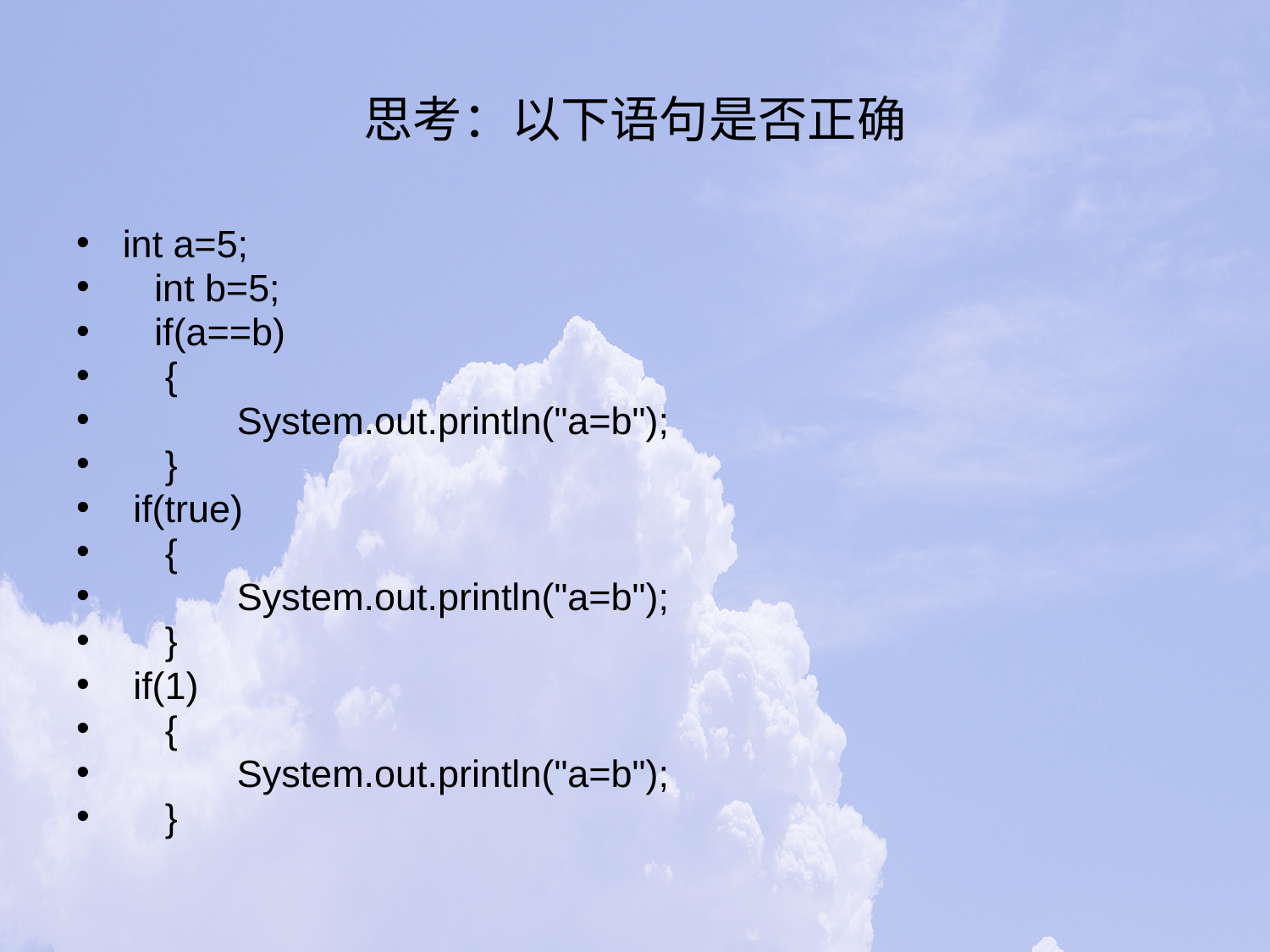

思考：以下语句是否正确
int a=5;
   int b=5;
   if(a==b)
    {
    	System.out.println("a=b");
    }
 if(true)
    {
    	System.out.println("a=b");
    }
 if(1)
    {
    	System.out.println("a=b");
    }